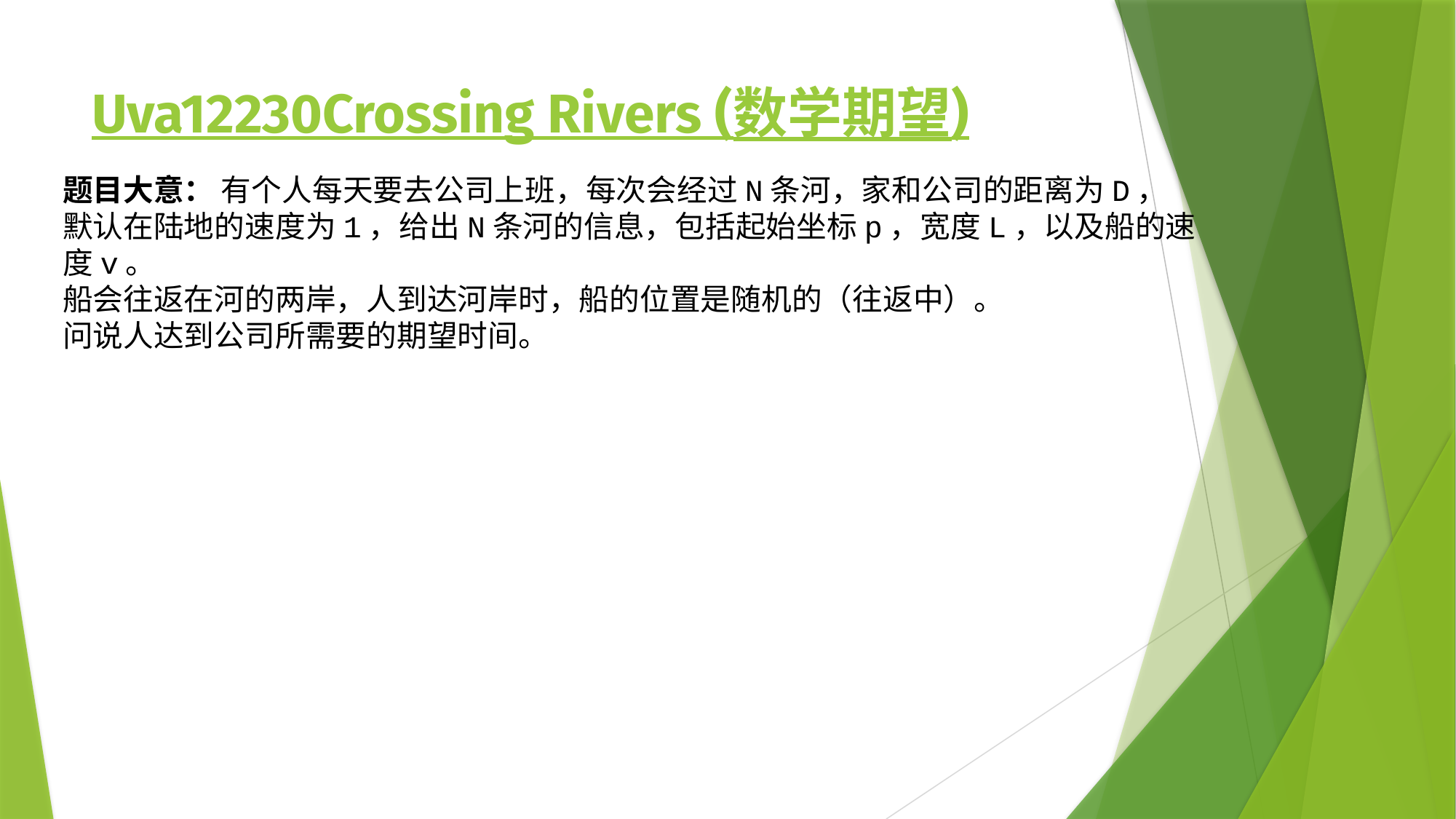

# Uva12230Crossing Rivers (数学期望)
题目大意： 有个人每天要去公司上班，每次会经过N条河，家和公司的距离为D，
默认在陆地的速度为1，给出N条河的信息，包括起始坐标p，宽度L，以及船的速度v。
船会往返在河的两岸，人到达河岸时，船的位置是随机的（往返中）。
问说人达到公司所需要的期望时间。